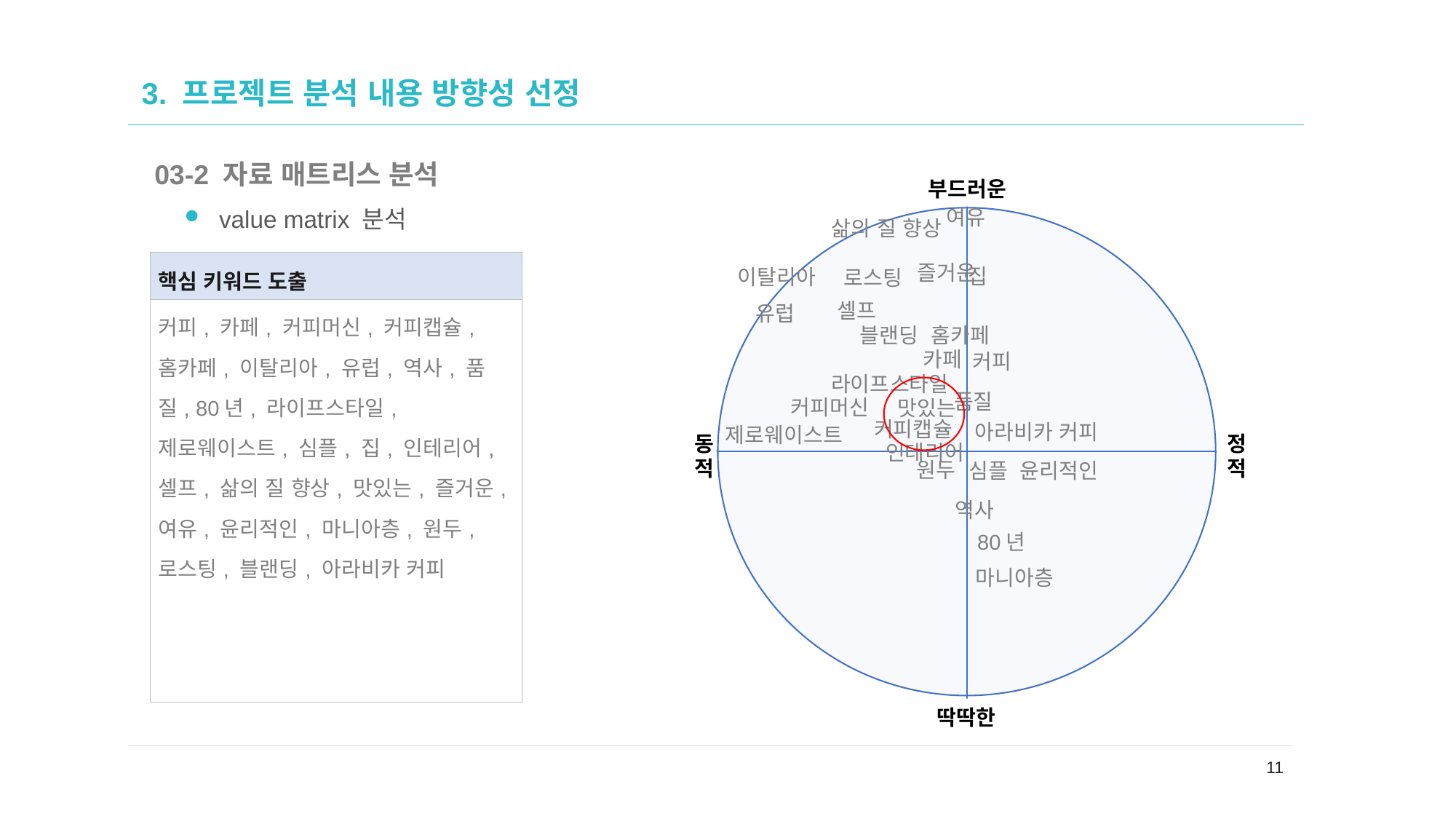

02
# 3. 프로젝트 분석 내용 방향성 선정
03-2 자료 매트리스 분석
부드러운

동적
정적
딱딱한
여유
value matrix 분석
삶의 질 향상
| 핵심 키워드 도출 |
| --- |
| 커피, 카페, 커피머신, 커피캡슐, 홈카페, 이탈리아, 유럽, 역사, 품질, 80년, 라이프스타일, 제로웨이스트, 심플, 집, 인테리어, 셀프, 삶의 질 향상, 맛있는, 즐거운, 여유, 윤리적인, 마니아층, 원두, 로스팅, 블랜딩, 아라비카 커피 |
즐거운
집
이탈리아
로스팅
셀프
유럽
홈카페
블랜딩
카페
커피
라이프스타일

품질
커피머신
맛있는
아라비카 커피
커피캡슐
제로웨이스트
인테리어
원두
심플
윤리적인
역사
80년
마니아층
11